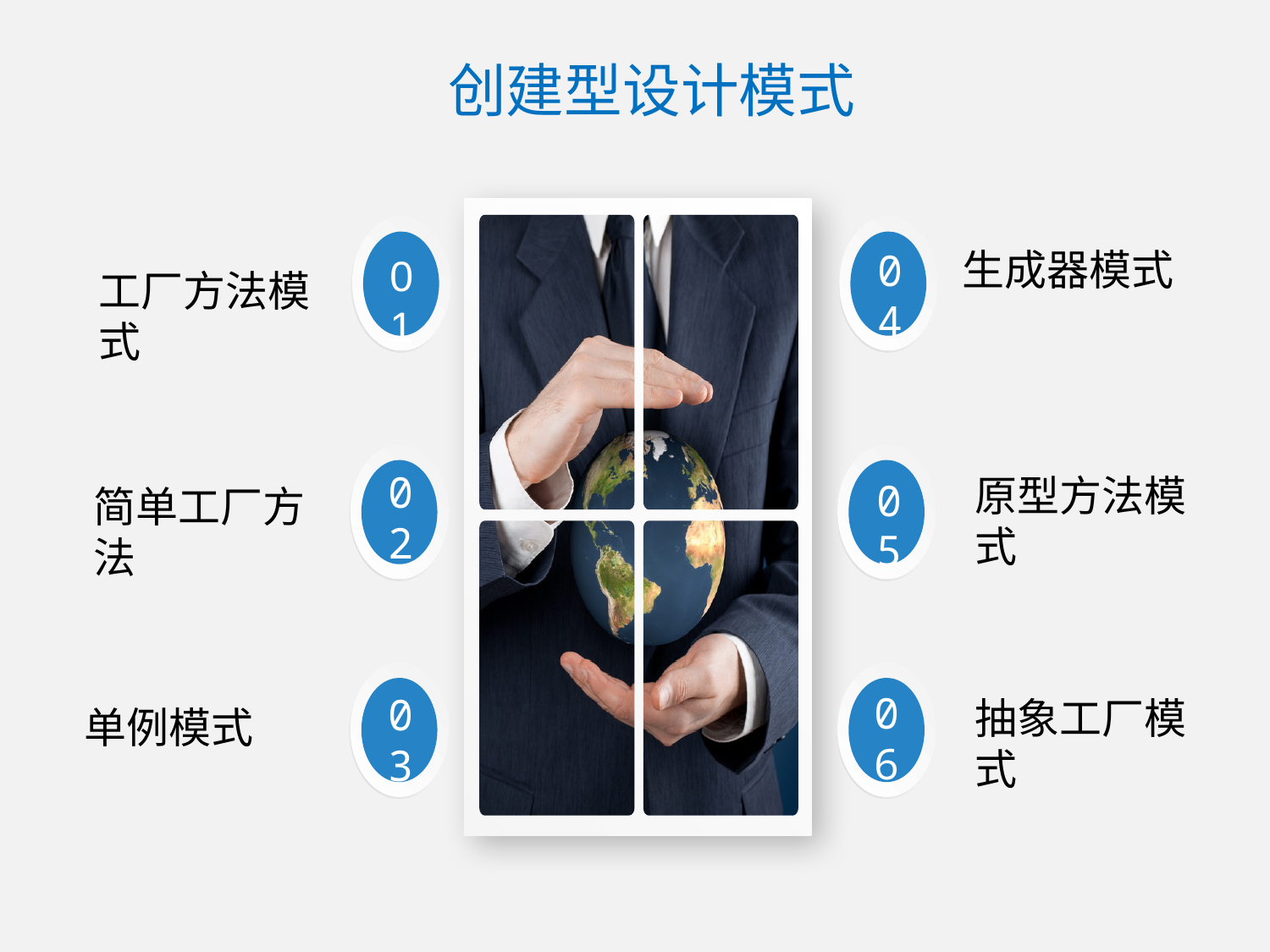

# 创建型设计模式
生成器模式
工厂方法模式
原型方法模式
简单工厂方法
抽象工厂模式
单例模式